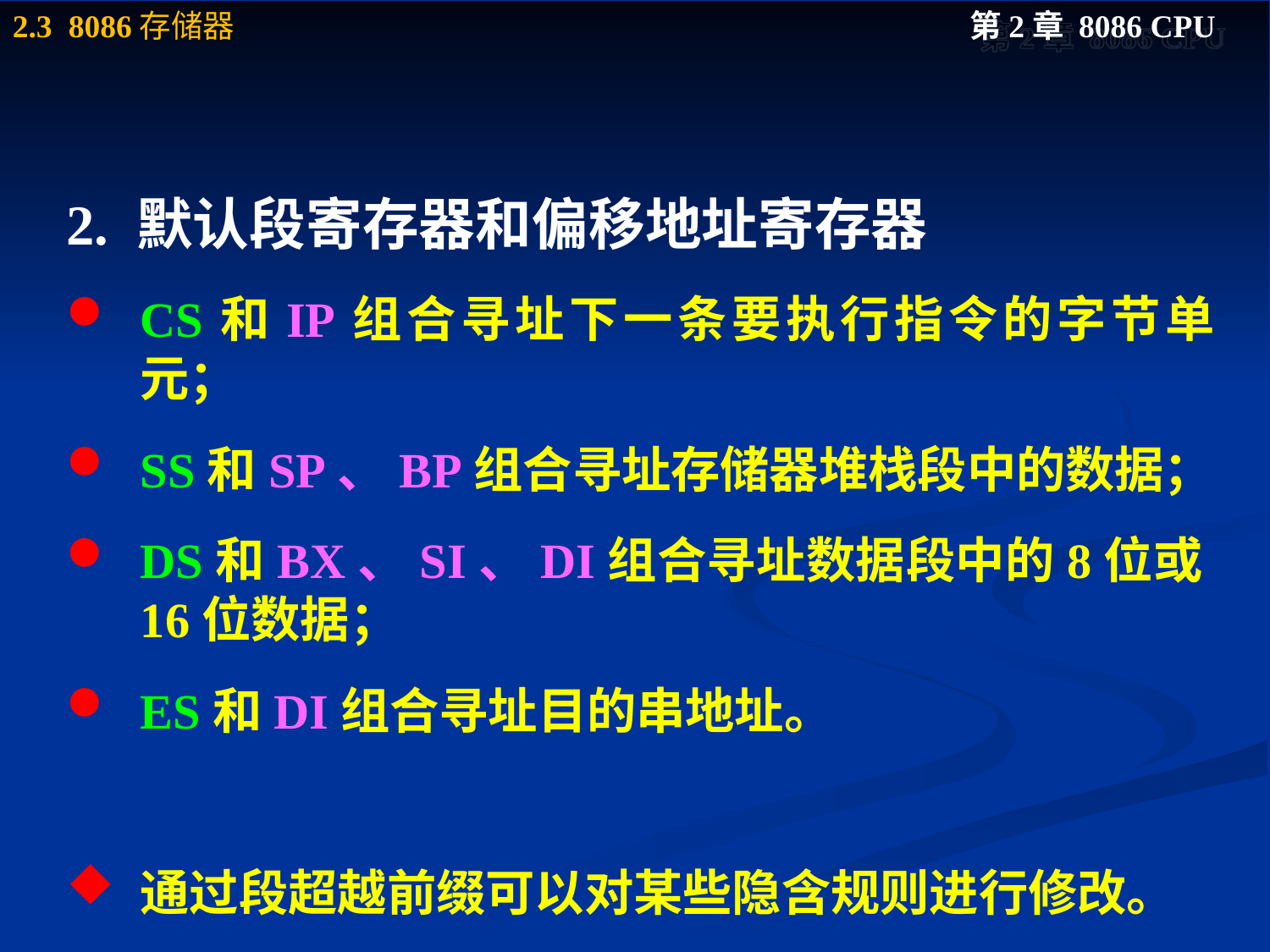

#
2. 默认段寄存器和偏移地址寄存器
CS和IP组合寻址下一条要执行指令的字节单元；
SS和SP、BP组合寻址存储器堆栈段中的数据；
DS和BX、SI、DI组合寻址数据段中的8位或16位数据；
ES和DI组合寻址目的串地址。

通过段超越前缀可以对某些隐含规则进行修改。